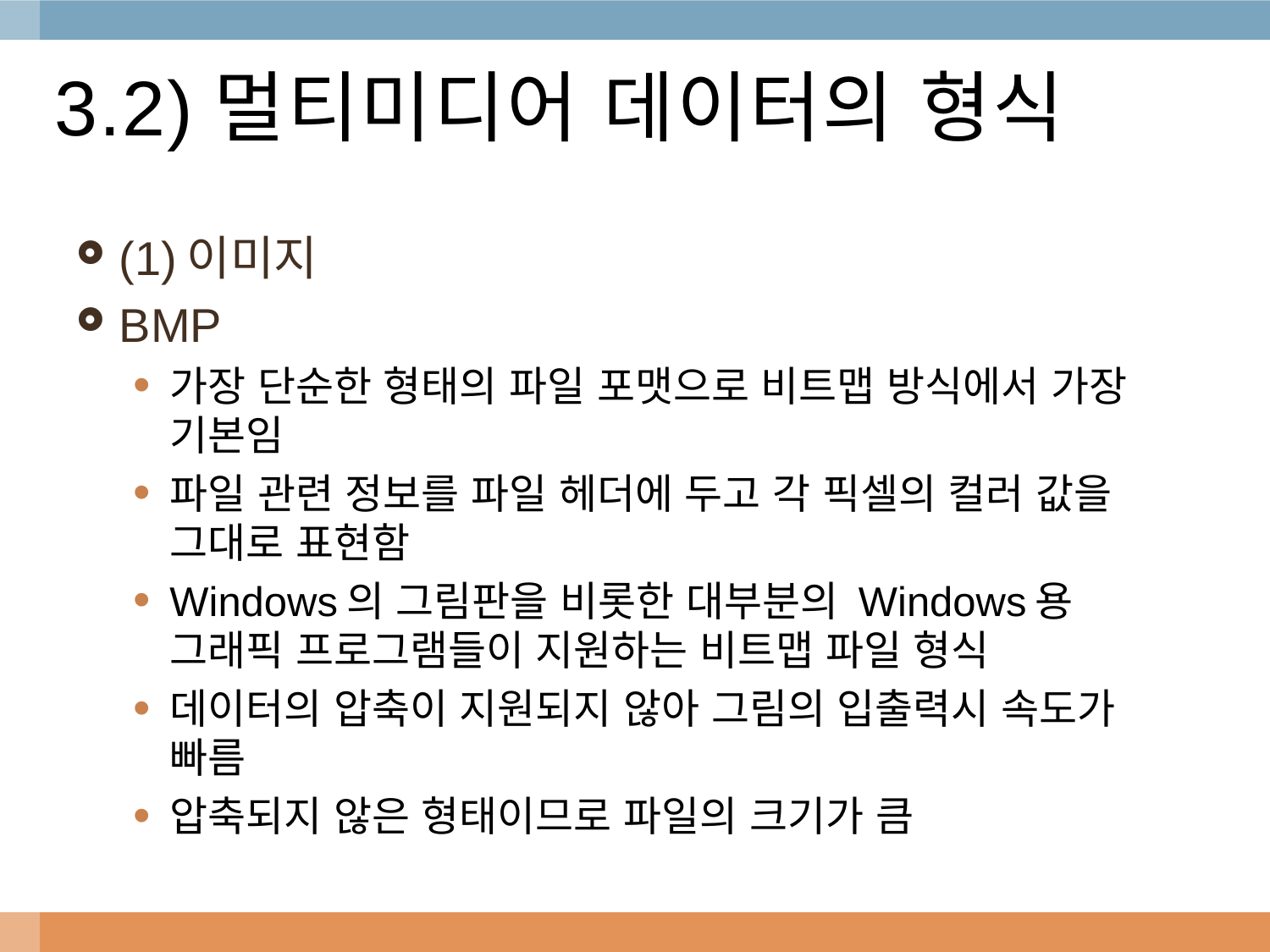

# 3.2)멀티미디어 데이터의 형식
(1)이미지
BMP
가장 단순한 형태의 파일 포맷으로 비트맵 방식에서 가장 기본임
파일 관련 정보를 파일 헤더에 두고 각 픽셀의 컬러 값을 그대로 표현함
Windows의 그림판을 비롯한 대부분의 Windows용 그래픽 프로그램들이 지원하는 비트맵 파일 형식
데이터의 압축이 지원되지 않아 그림의 입출력시 속도가 빠름
압축되지 않은 형태이므로 파일의 크기가 큼